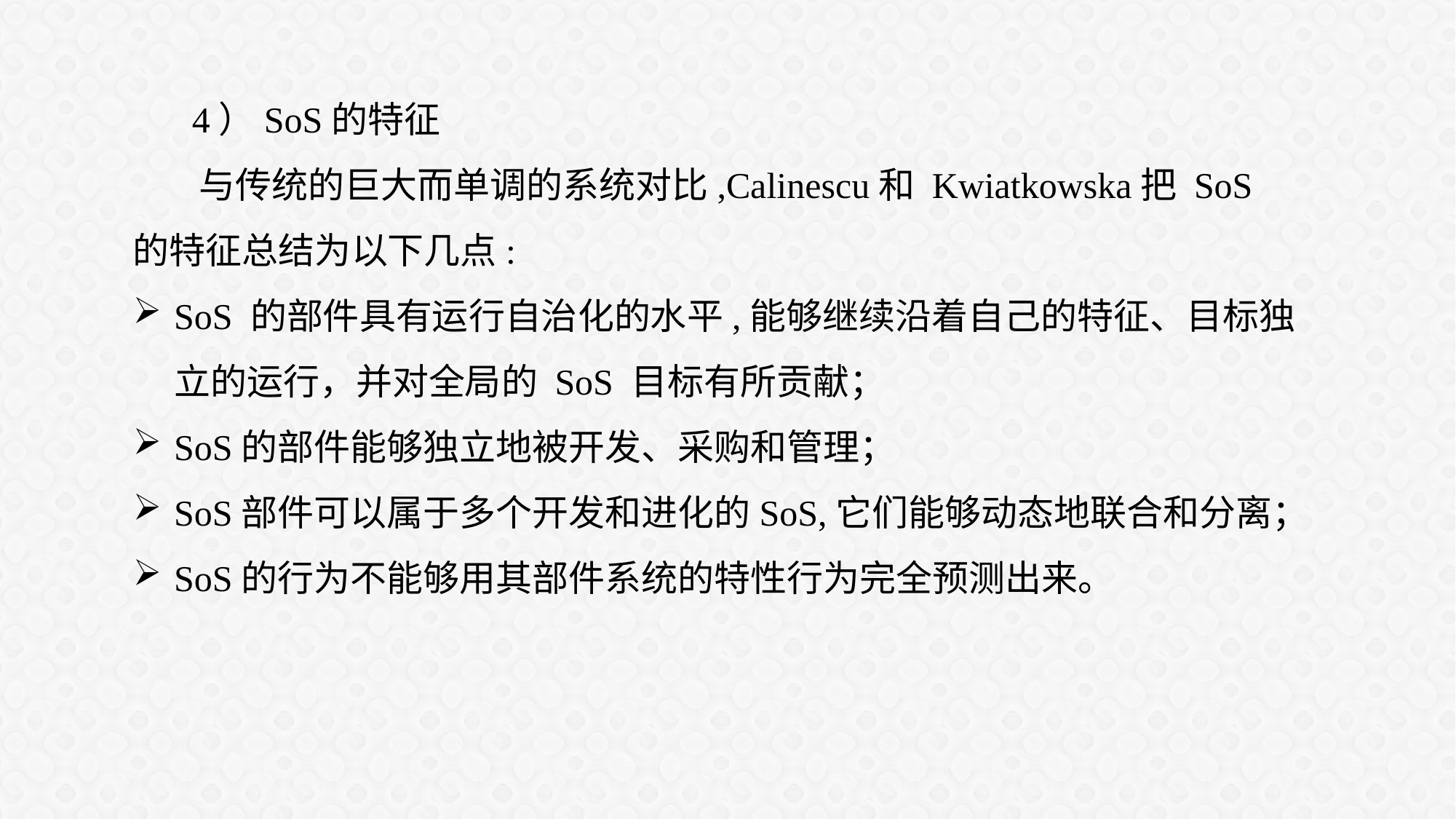

4）SoS的特征
       与传统的巨大而单调的系统对比,Calinescu和 Kwiatkowska把 SoS 的特征总结为以下几点:
SoS 的部件具有运行自治化的水平,能够继续沿着自己的特征、目标独立的运行，并对全局的 SoS 目标有所贡献；
SoS的部件能够独立地被开发、采购和管理；
SoS部件可以属于多个开发和进化的SoS,它们能够动态地联合和分离；
SoS的行为不能够用其部件系统的特性行为完全预测出来。